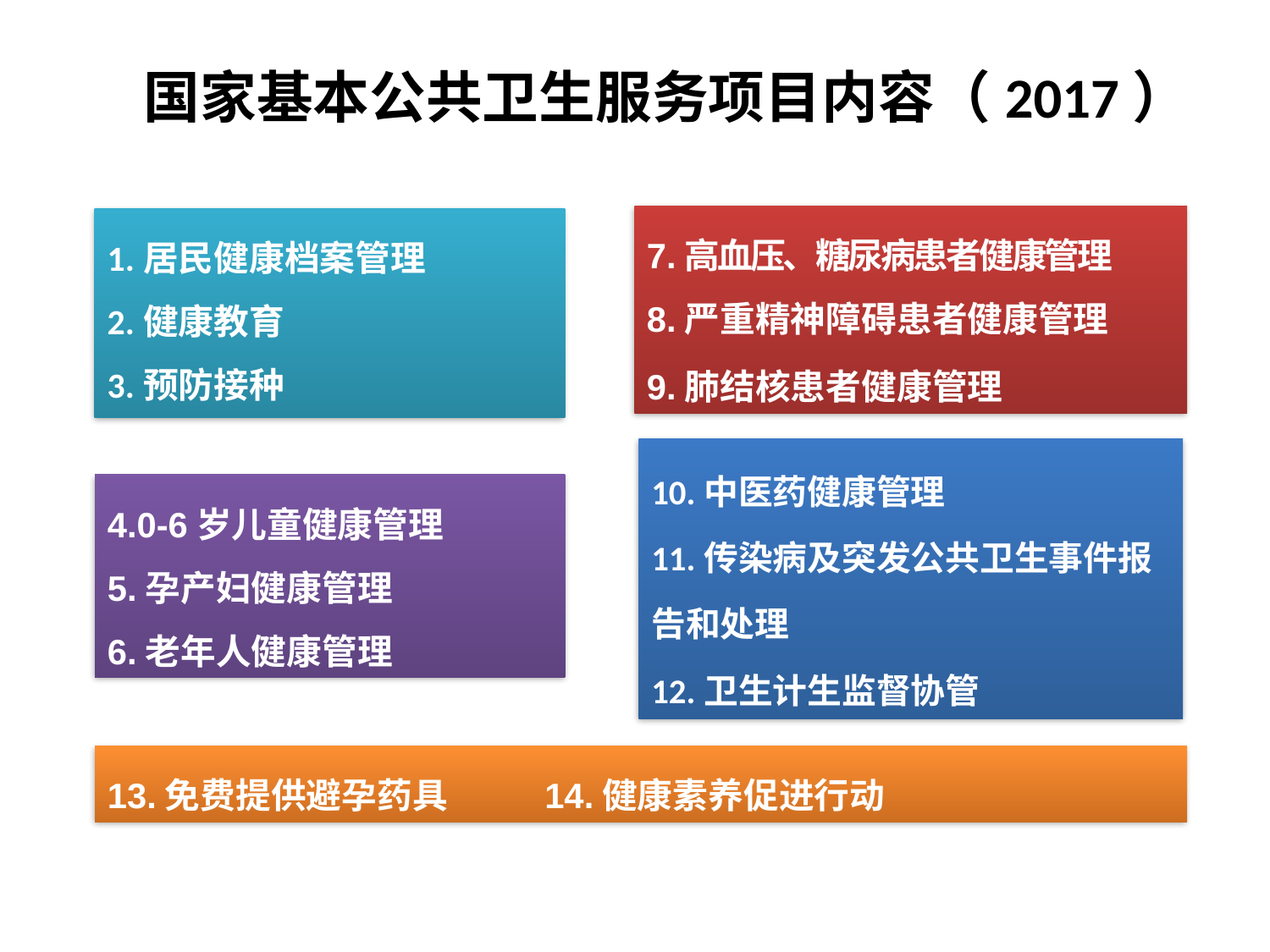

# 国家基本公共卫生服务项目内容（2017）
7.高血压、糖尿病患者健康管理
8.严重精神障碍患者健康管理
9.肺结核患者健康管理
1.居民健康档案管理
2.健康教育
3.预防接种
10.中医药健康管理
11.传染病及突发公共卫生事件报告和处理
12.卫生计生监督协管
4.0-6岁儿童健康管理
5.孕产妇健康管理
6.老年人健康管理
13.免费提供避孕药具           14.健康素养促进行动